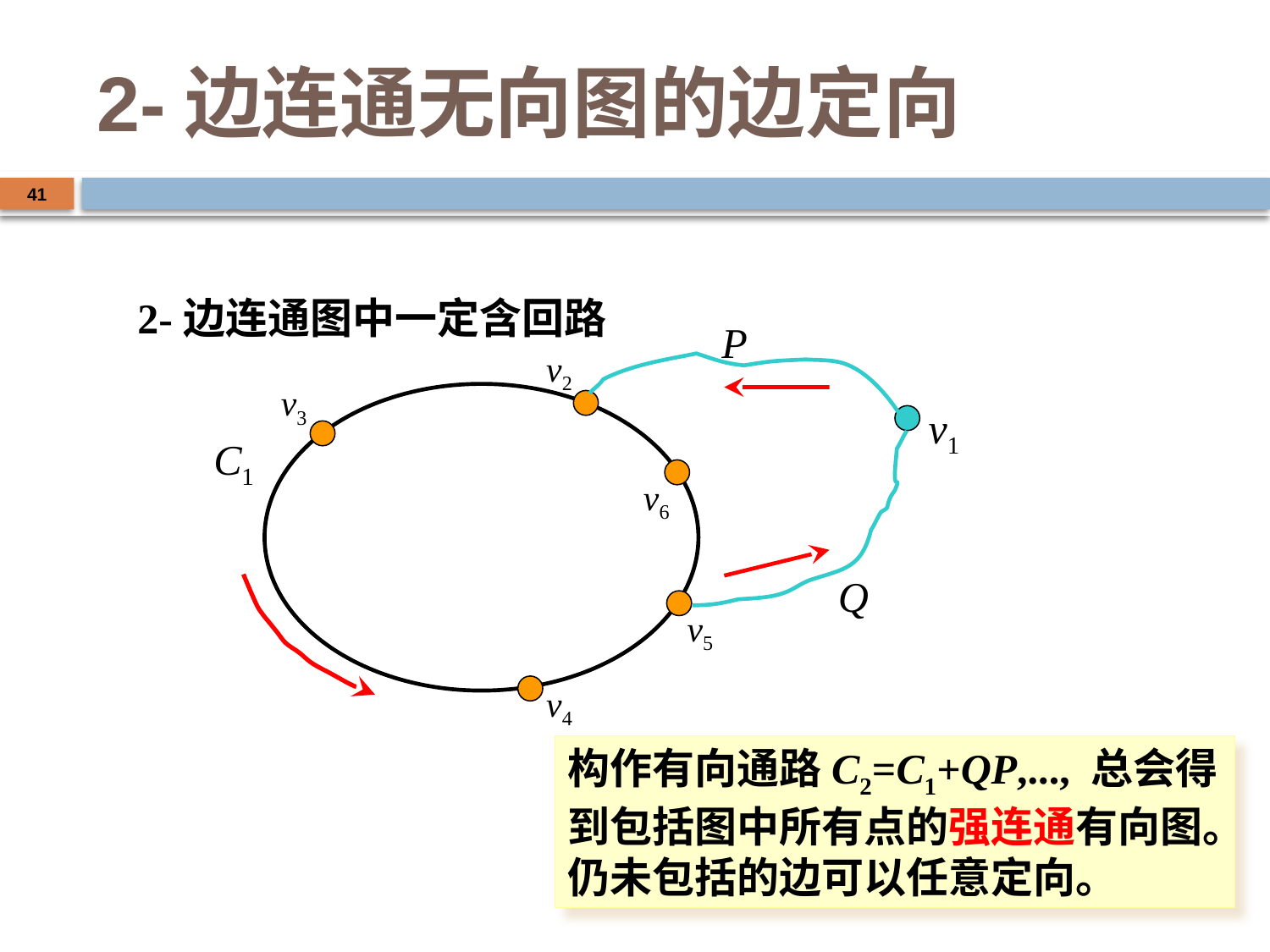

# 2-边连通无向图的边定向
41
2-边连通图中一定含回路
P

v1

Q
v2
v3

C1

v6

v5
v4

构作有向通路C2=C1+QP,..., 总会得到包括图中所有点的强连通有向图。仍未包括的边可以任意定向。